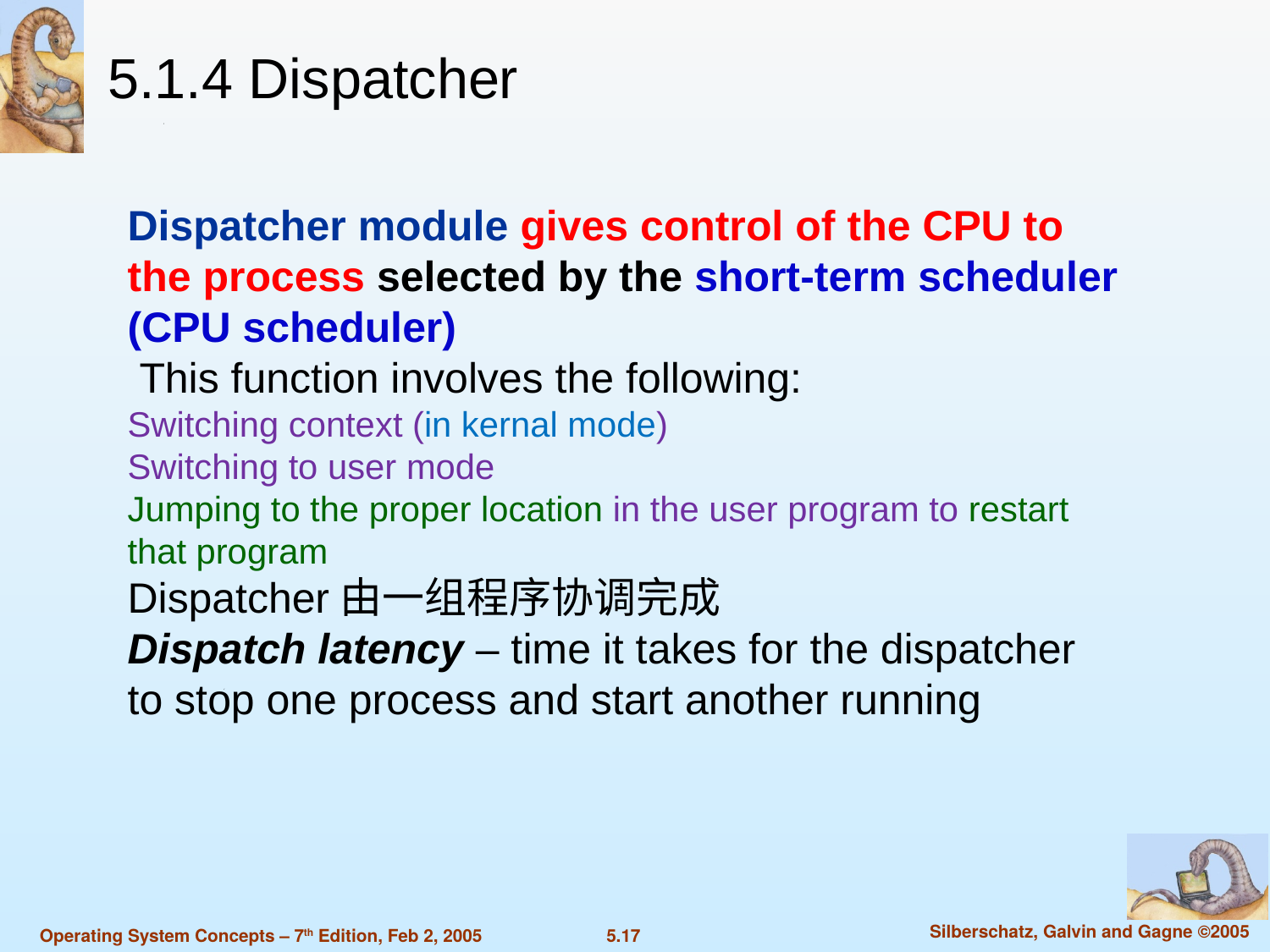

5.1.4 Dispatcher
Dispatcher module gives control of the CPU to the process selected by the short-term scheduler (CPU scheduler)
 This function involves the following:
Switching context (in kernal mode)
Switching to user mode
Jumping to the proper location in the user program to restart that program
Dispatcher由一组程序协调完成
Dispatch latency – time it takes for the dispatcher to stop one process and start another running